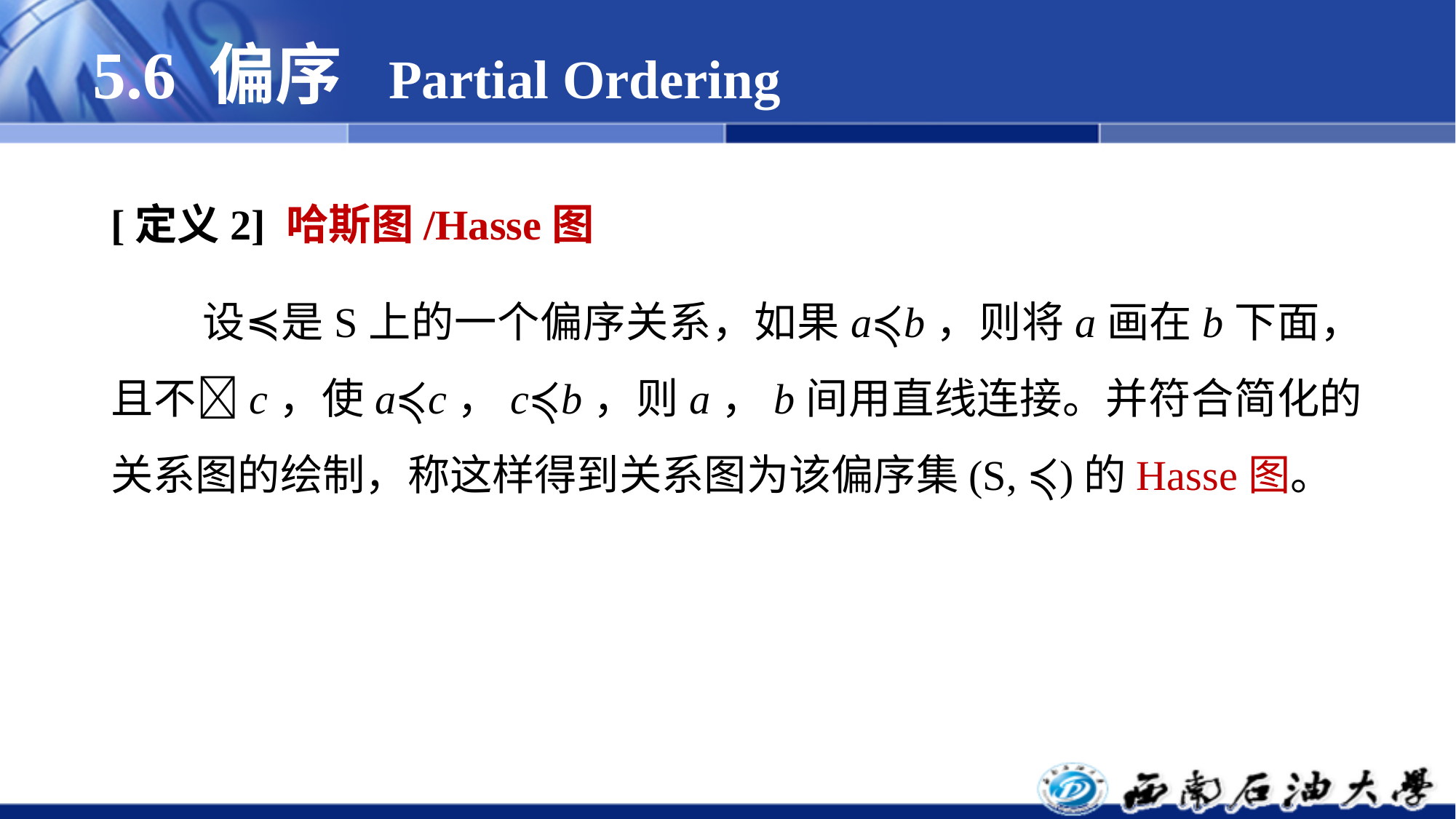

5.6 偏序  Partial Ordering
[定义2] 哈斯图/Hasse图
        设≼是S上的一个偏序关系，如果a≼b，则将a画在b下面，且不∃c，使a≼c，c≼b，则a，b间用直线连接。并符合简化的关系图的绘制，称这样得到关系图为该偏序集(S, ≼)的Hasse图。